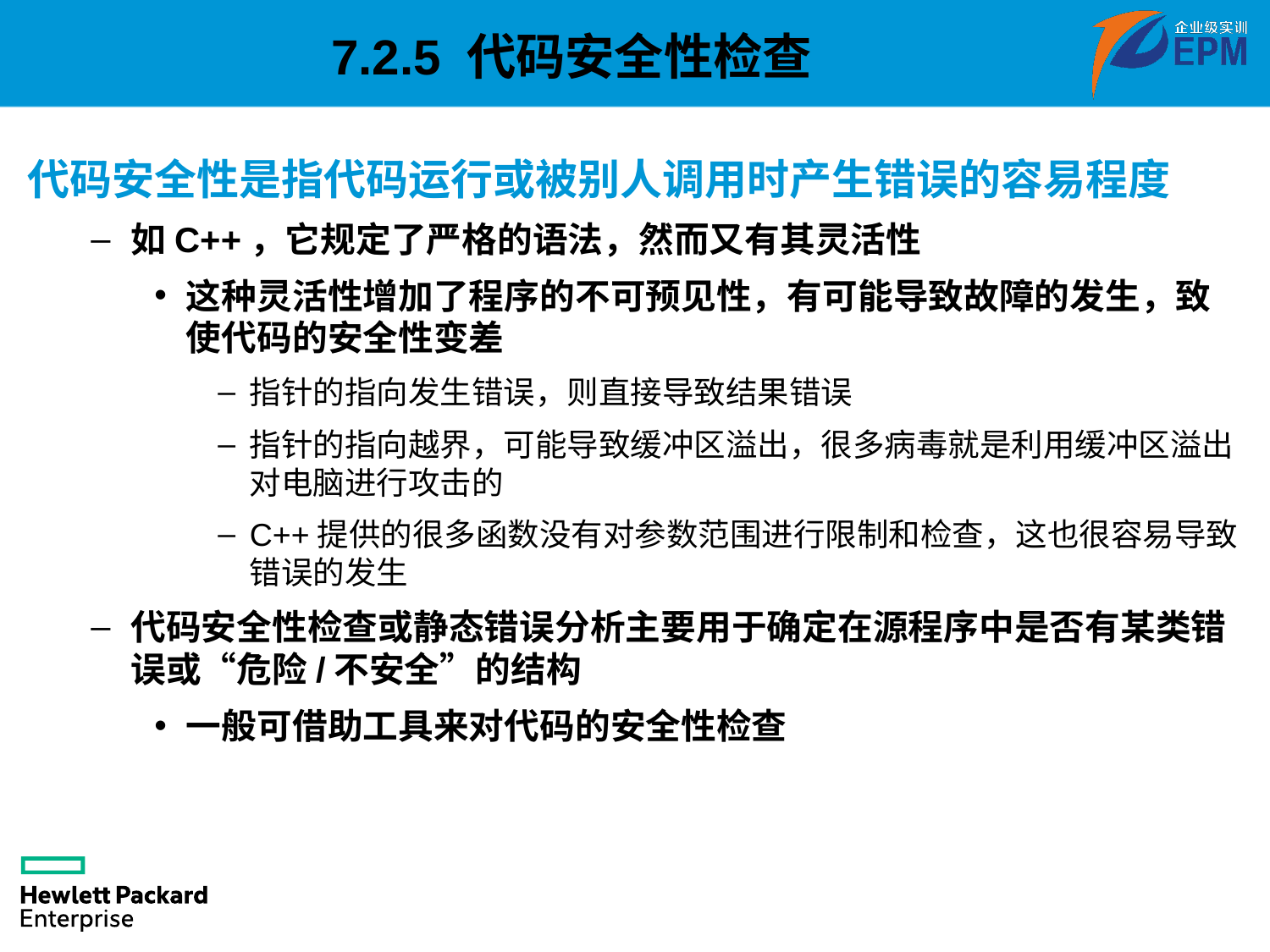

7.2.5 代码安全性检查
代码安全性是指代码运行或被别人调用时产生错误的容易程度
如C++，它规定了严格的语法，然而又有其灵活性
这种灵活性增加了程序的不可预见性，有可能导致故障的发生，致使代码的安全性变差
指针的指向发生错误，则直接导致结果错误
指针的指向越界，可能导致缓冲区溢出，很多病毒就是利用缓冲区溢出对电脑进行攻击的
C++提供的很多函数没有对参数范围进行限制和检查，这也很容易导致错误的发生
代码安全性检查或静态错误分析主要用于确定在源程序中是否有某类错误或“危险/不安全”的结构
一般可借助工具来对代码的安全性检查